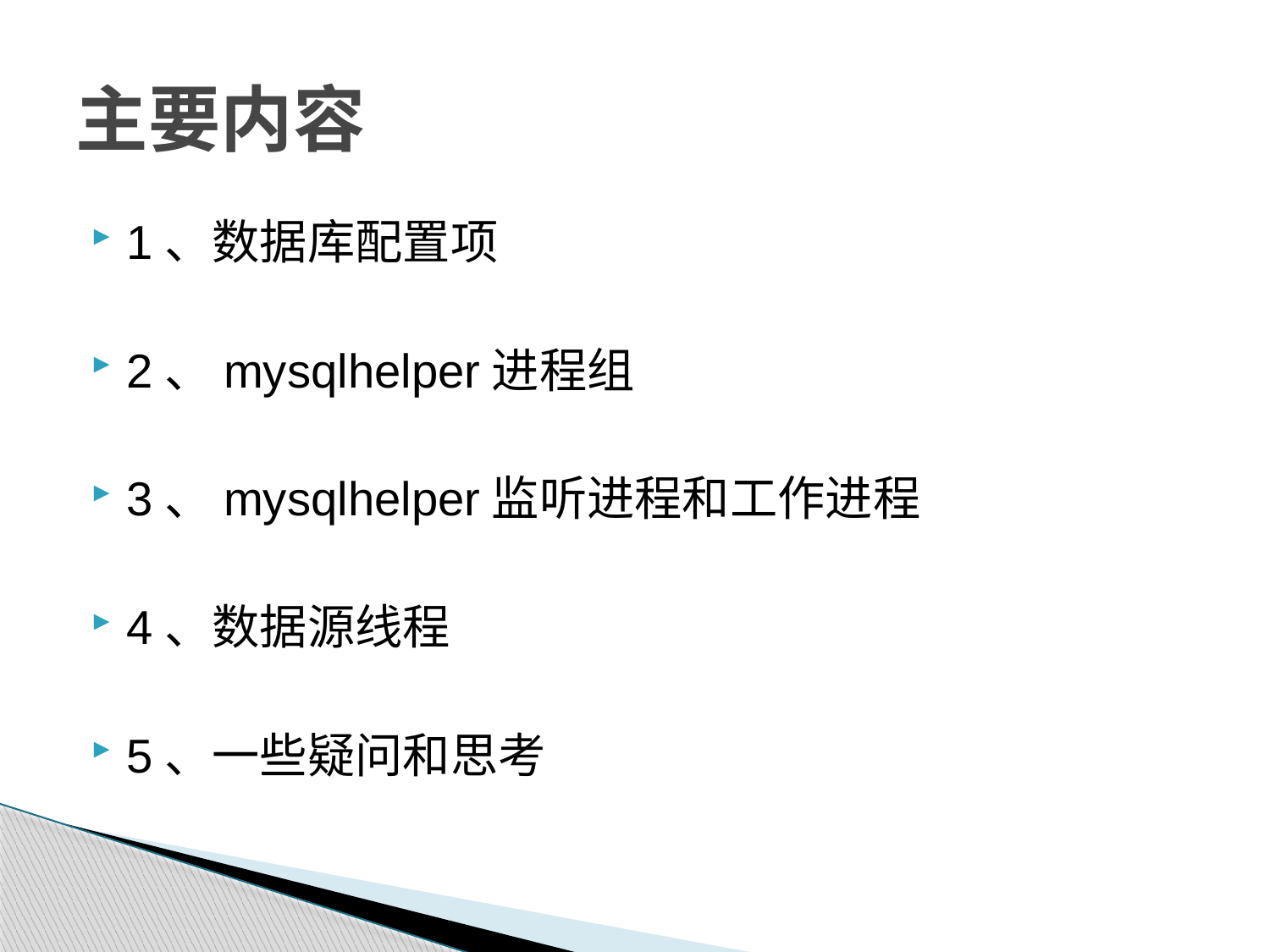

# 主要内容
1、数据库配置项

2、mysqlhelper进程组

3、mysqlhelper监听进程和工作进程

4、数据源线程

5、一些疑问和思考